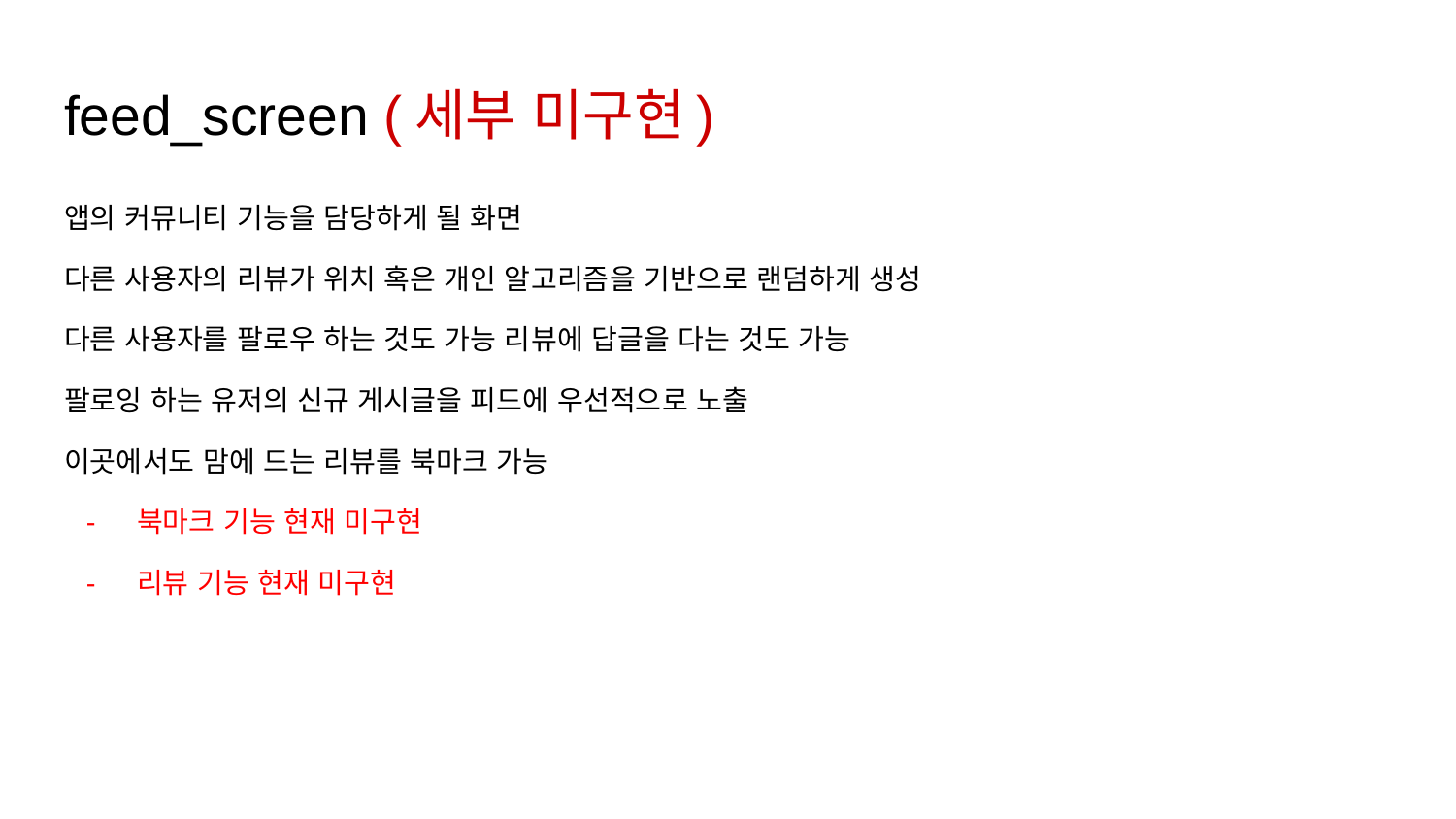

# feed_screen (세부 미구현)
앱의 커뮤니티 기능을 담당하게 될 화면
다른 사용자의 리뷰가 위치 혹은 개인 알고리즘을 기반으로 랜덤하게 생성
다른 사용자를 팔로우 하는 것도 가능 리뷰에 답글을 다는 것도 가능
팔로잉 하는 유저의 신규 게시글을 피드에 우선적으로 노출
이곳에서도 맘에 드는 리뷰를 북마크 가능
북마크 기능 현재 미구현
리뷰 기능 현재 미구현